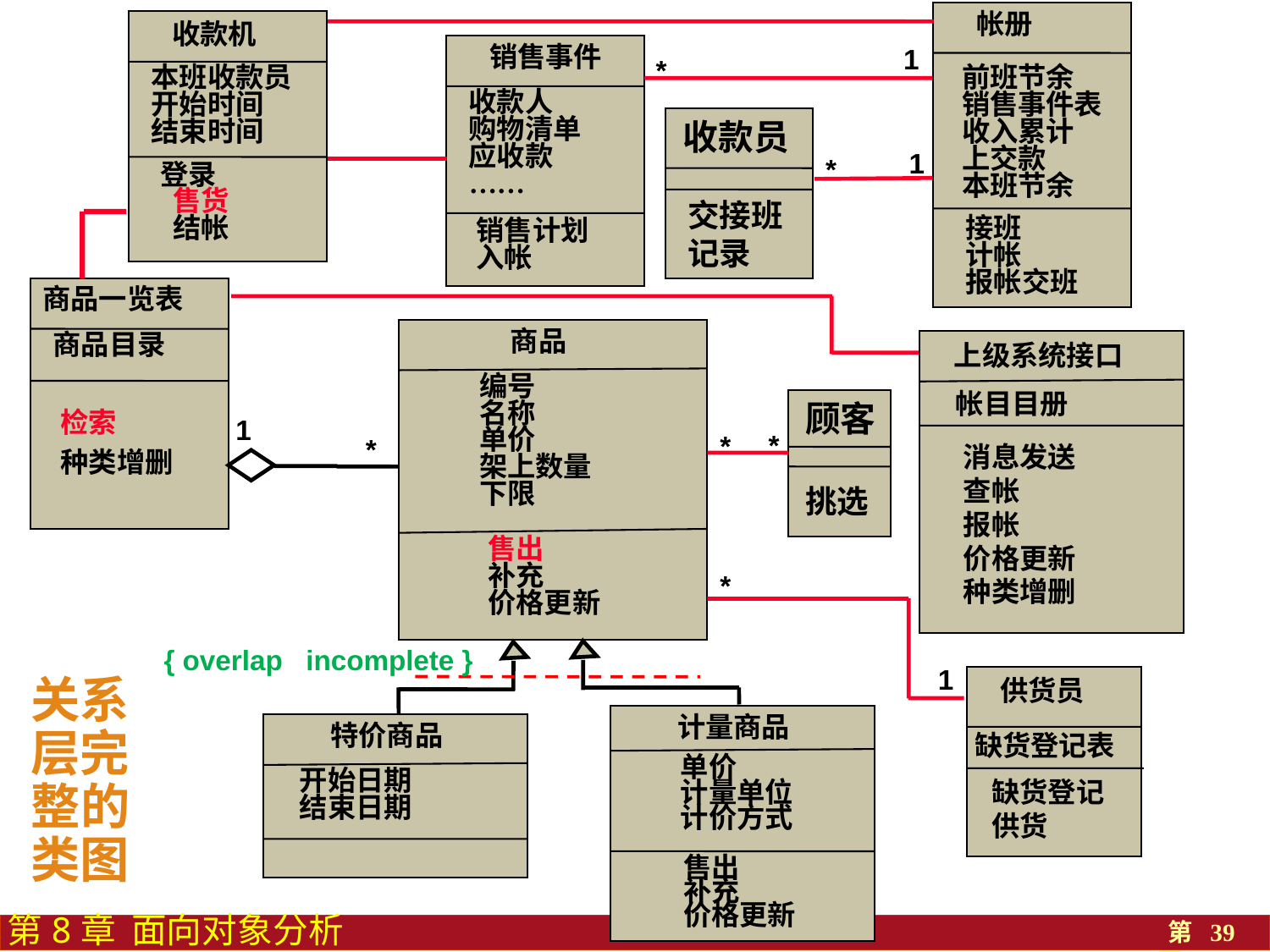

帐册

收款机

销售事件
1

*

本班收款员
开始时间
结束时间
前班节余
销售事件表
收入累计
上交款
本班节余

收款人
购物清单
应收款
……

登录
 售货
 结帐

接班
计帐
报帐交班

销售计划
入帐
商品一览表

商品

商品目录

上级系统接口

编号
名称
单价
架上数量
下限

帐目目册

检索
种类增删
1

*
消息发送
查帐
报帐
价格更新
种类增删

售出
补充
价格更新
*

{ overlap   incomplete }

1

供货员

计量商品

特价商品

缺货登记表

单价
计量单位
计价方式

开始日期
结束日期

缺货登记
供货

售出
补充
价格更新

收款员

交接班
记录
1
*

顾客

挑选
*
*

关系层完整的类图